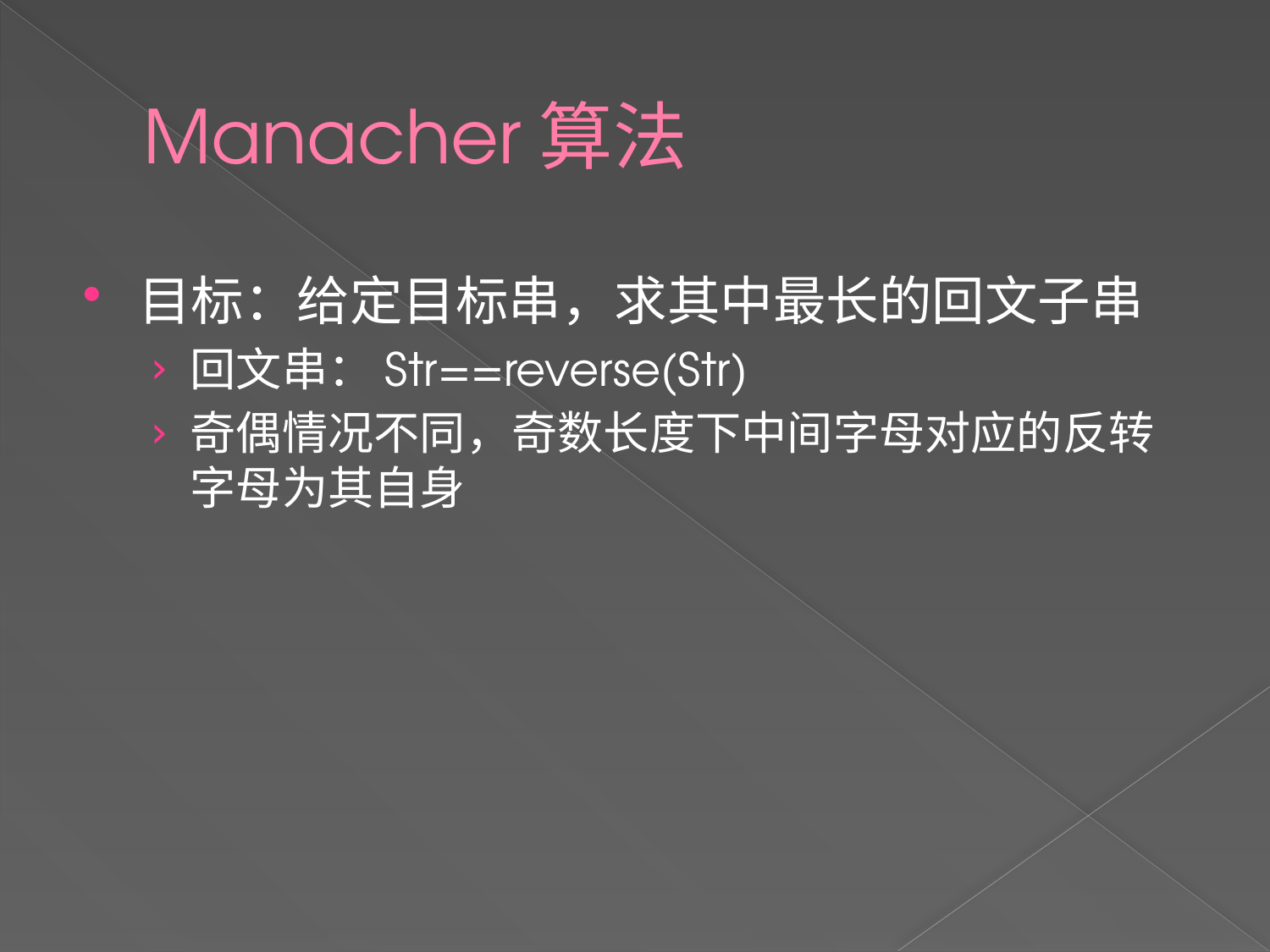

# Manacher算法
目标：给定目标串，求其中最长的回文子串
回文串：Str==reverse(Str)
奇偶情况不同，奇数长度下中间字母对应的反转字母为其自身